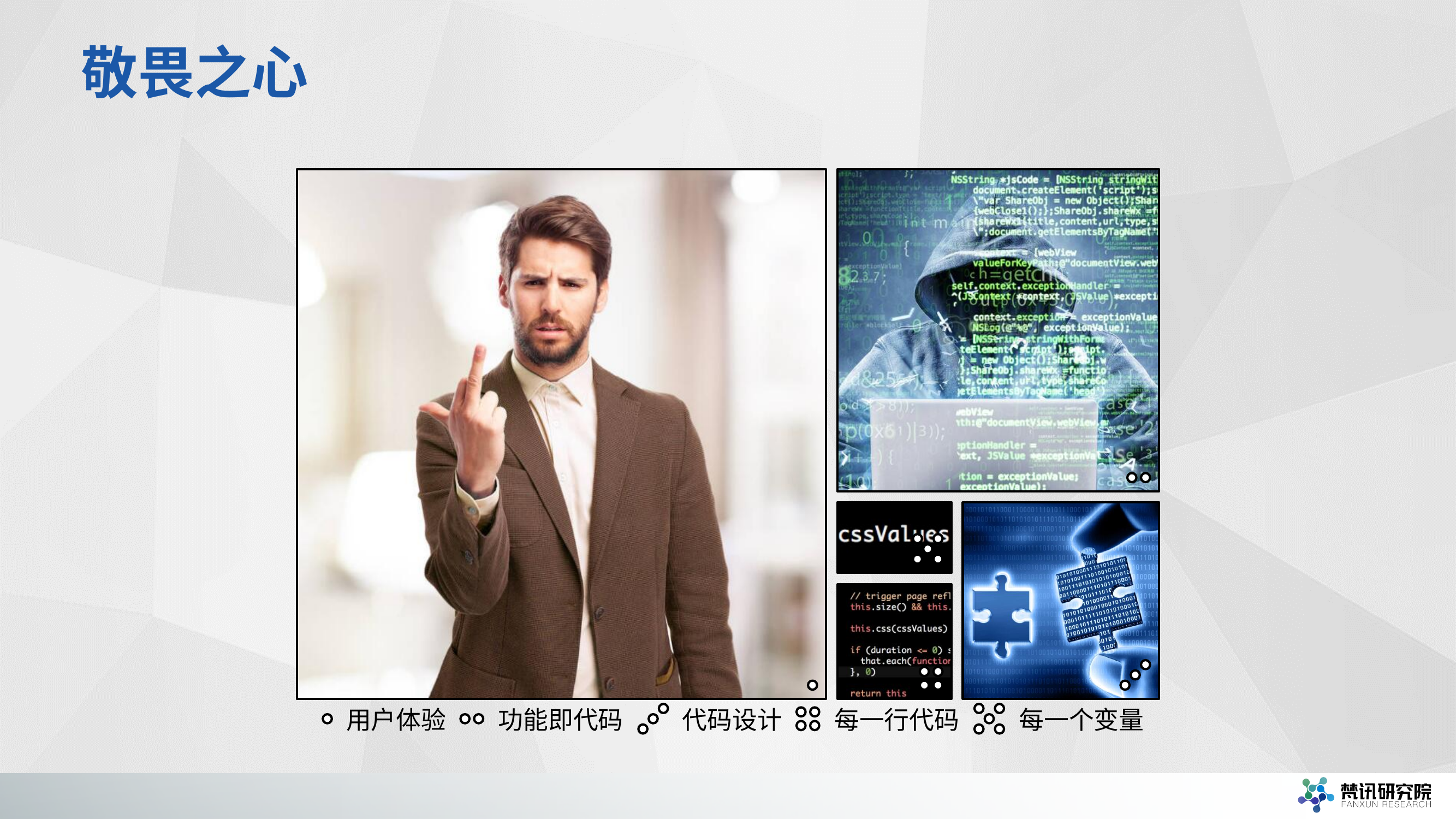

# 敬畏之心
用户体验
功能即代码
代码设计
每一行代码
每一个变量